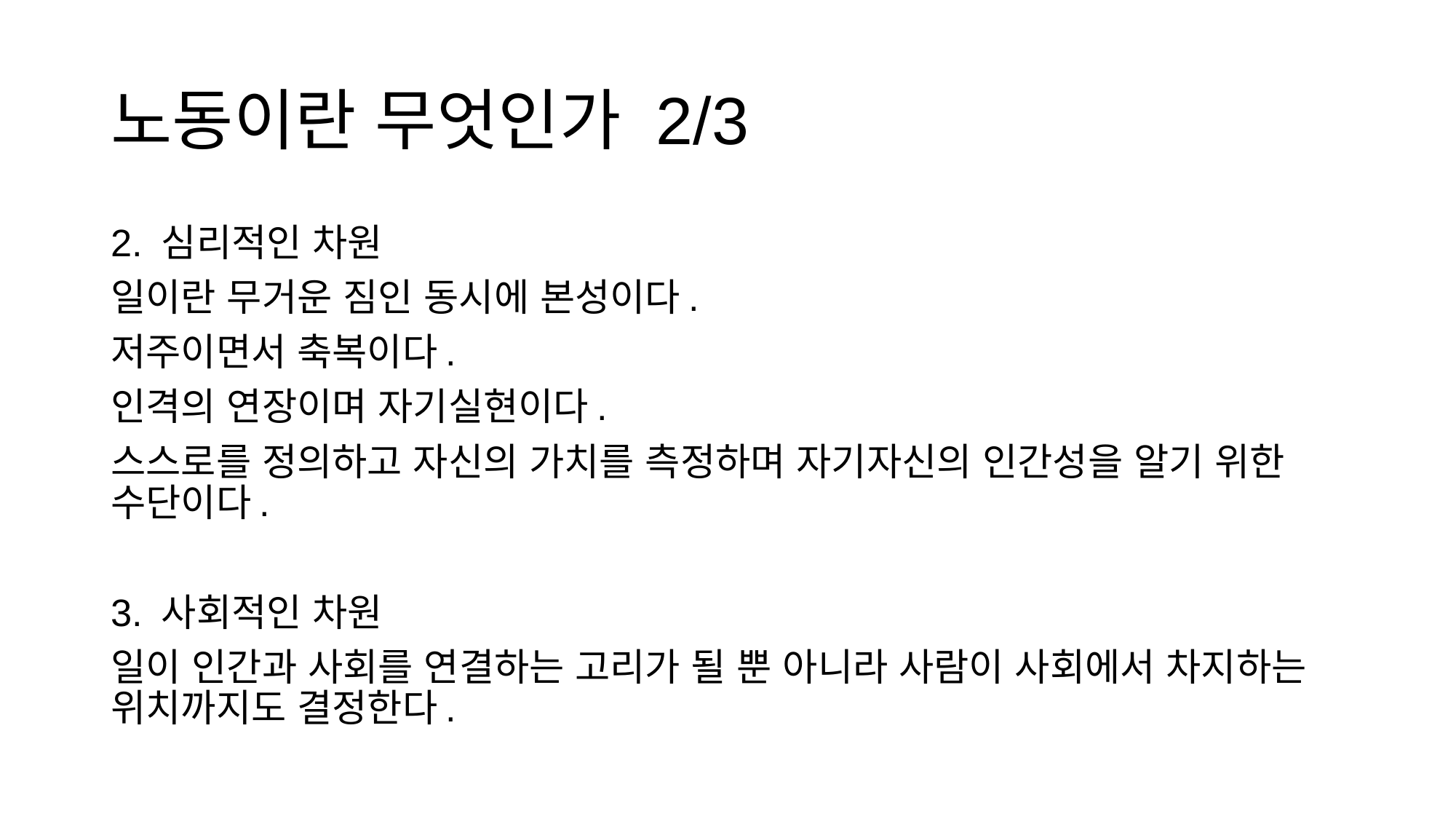

# 노동이란 무엇인가 2/3
2. 심리적인 차원
일이란 무거운 짐인 동시에 본성이다.
저주이면서 축복이다.
인격의 연장이며 자기실현이다.
스스로를 정의하고 자신의 가치를 측정하며 자기자신의 인간성을 알기 위한 수단이다.

3. 사회적인 차원
일이 인간과 사회를 연결하는 고리가 될 뿐 아니라 사람이 사회에서 차지하는 위치까지도 결정한다.